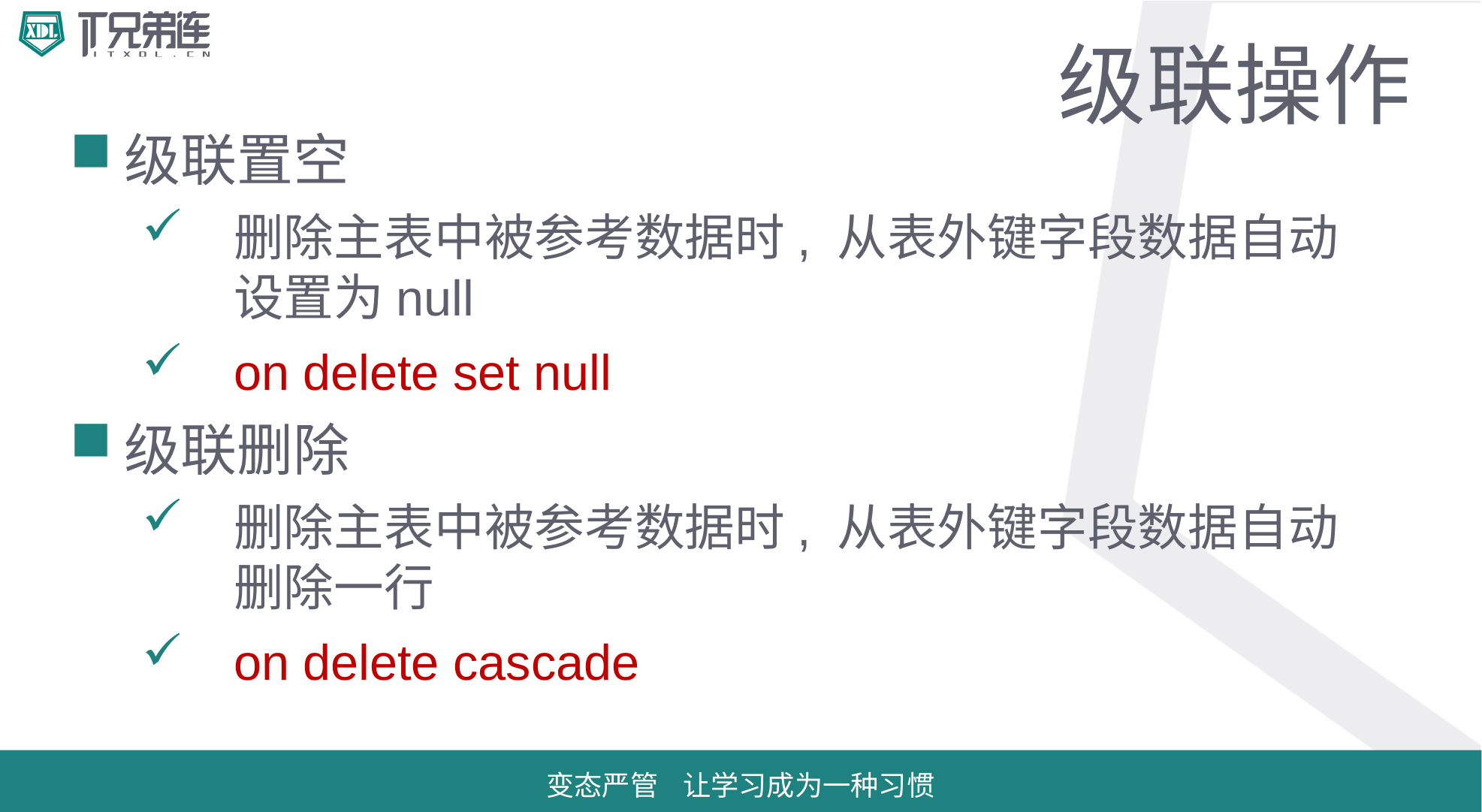

# 级联操作
级联置空
删除主表中被参考数据时, 从表外键字段数据自动设置为null
on delete set null
级联删除
删除主表中被参考数据时, 从表外键字段数据自动删除一行
on delete cascade